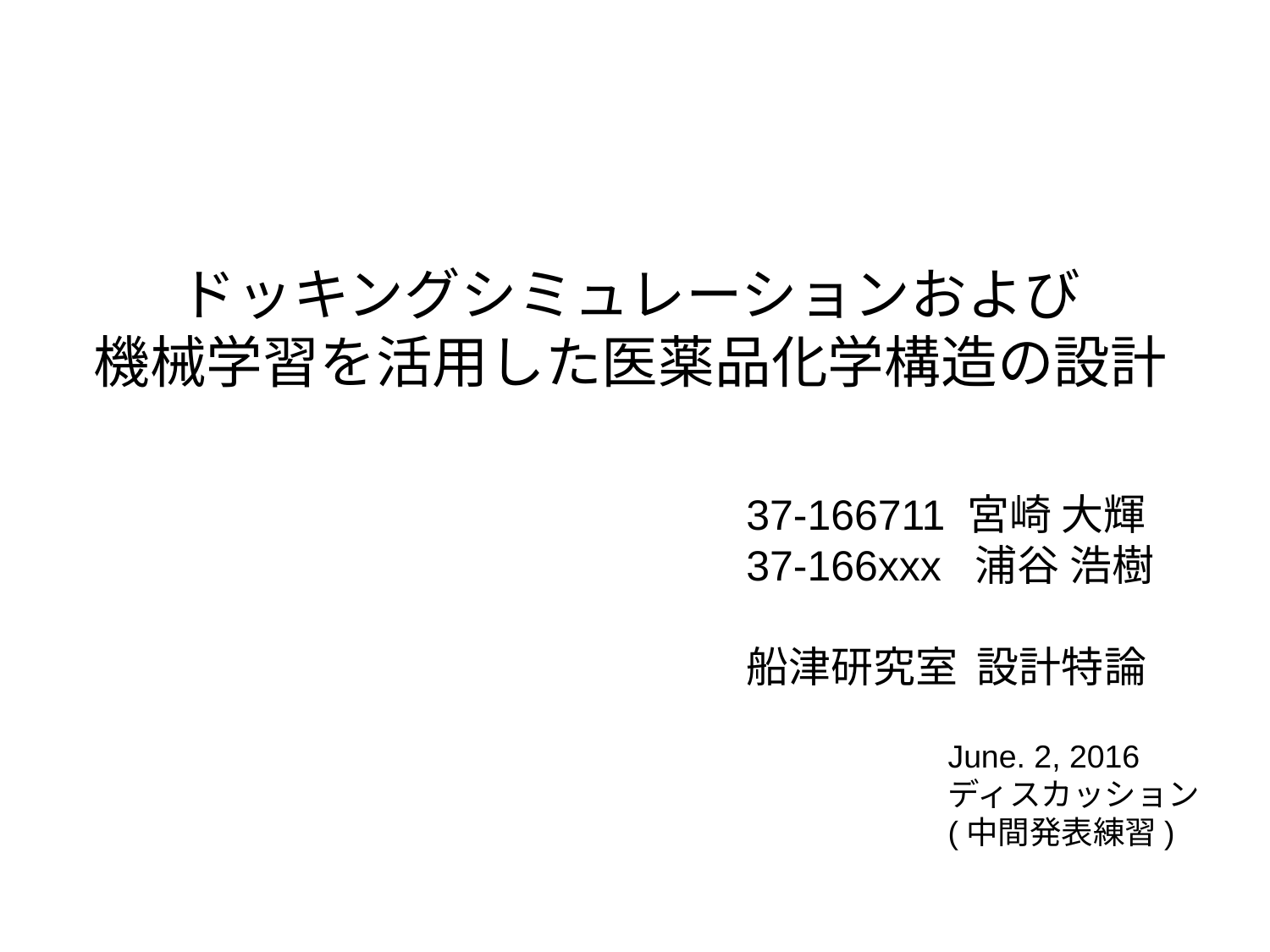

ドッキングシミュレーションおよび
機械学習を活用した医薬品化学構造の設計
37-166711 宮崎 大輝
37-166xxx  浦谷 浩樹

船津研究室  設計特論
June. 2, 2016
ディスカッション
(中間発表練習)